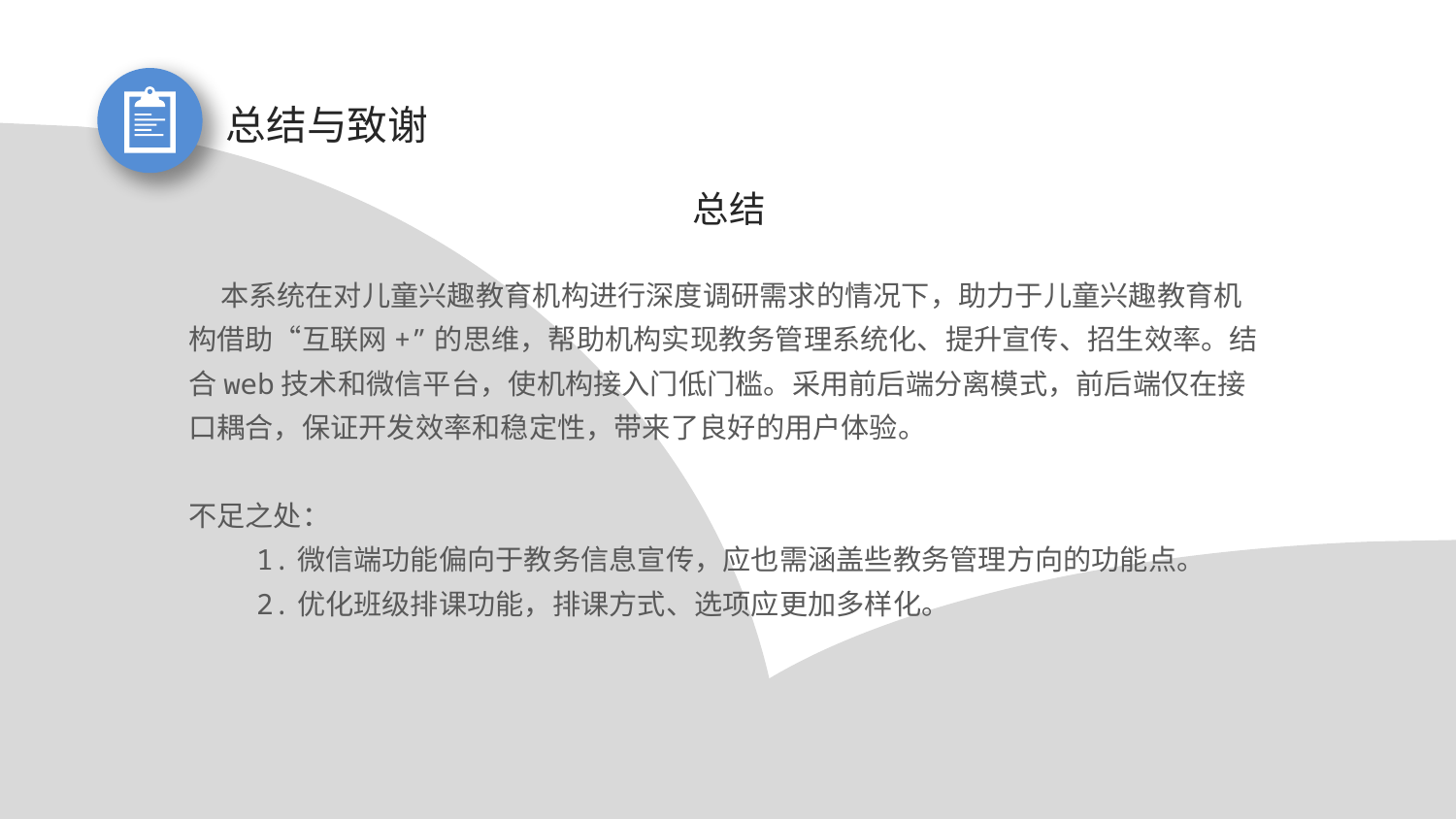

总结与致谢

总结
    本系统在对儿童兴趣教育机构进行深度调研需求的情况下，助力于儿童兴趣教育机构借助“互联网+”的思维，帮助机构实现教务管理系统化、提升宣传、招生效率。结合web技术和微信平台，使机构接入门低门槛。采用前后端分离模式，前后端仅在接口耦合，保证开发效率和稳定性，带来了良好的用户体验。

不足之处：
    1.微信端功能偏向于教务信息宣传，应也需涵盖些教务管理方向的功能点。
    2.优化班级排课功能，排课方式、选项应更加多样化。